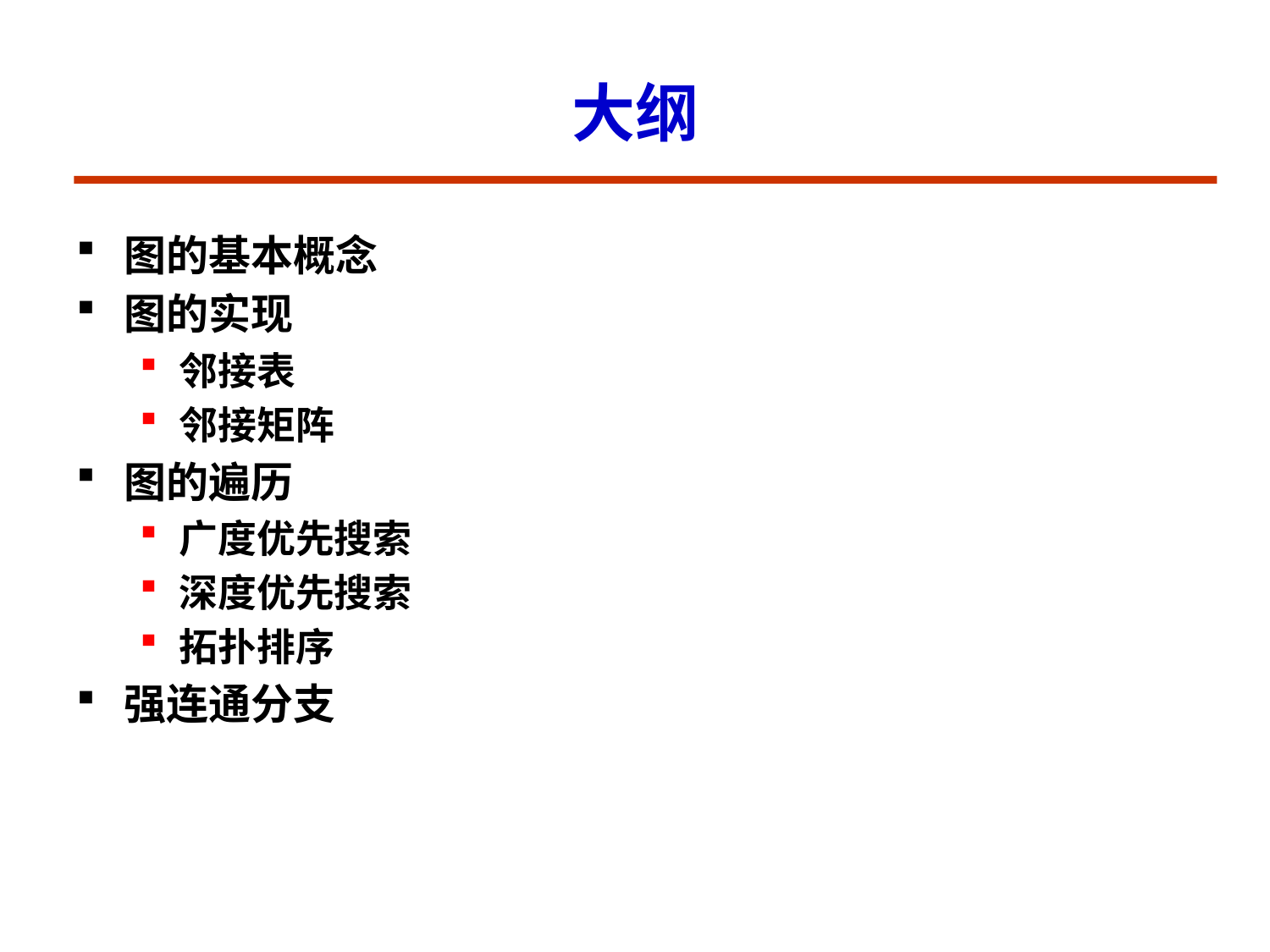

大纲
图的基本概念
图的实现
邻接表
邻接矩阵
图的遍历
广度优先搜索
深度优先搜索
拓扑排序
强连通分支